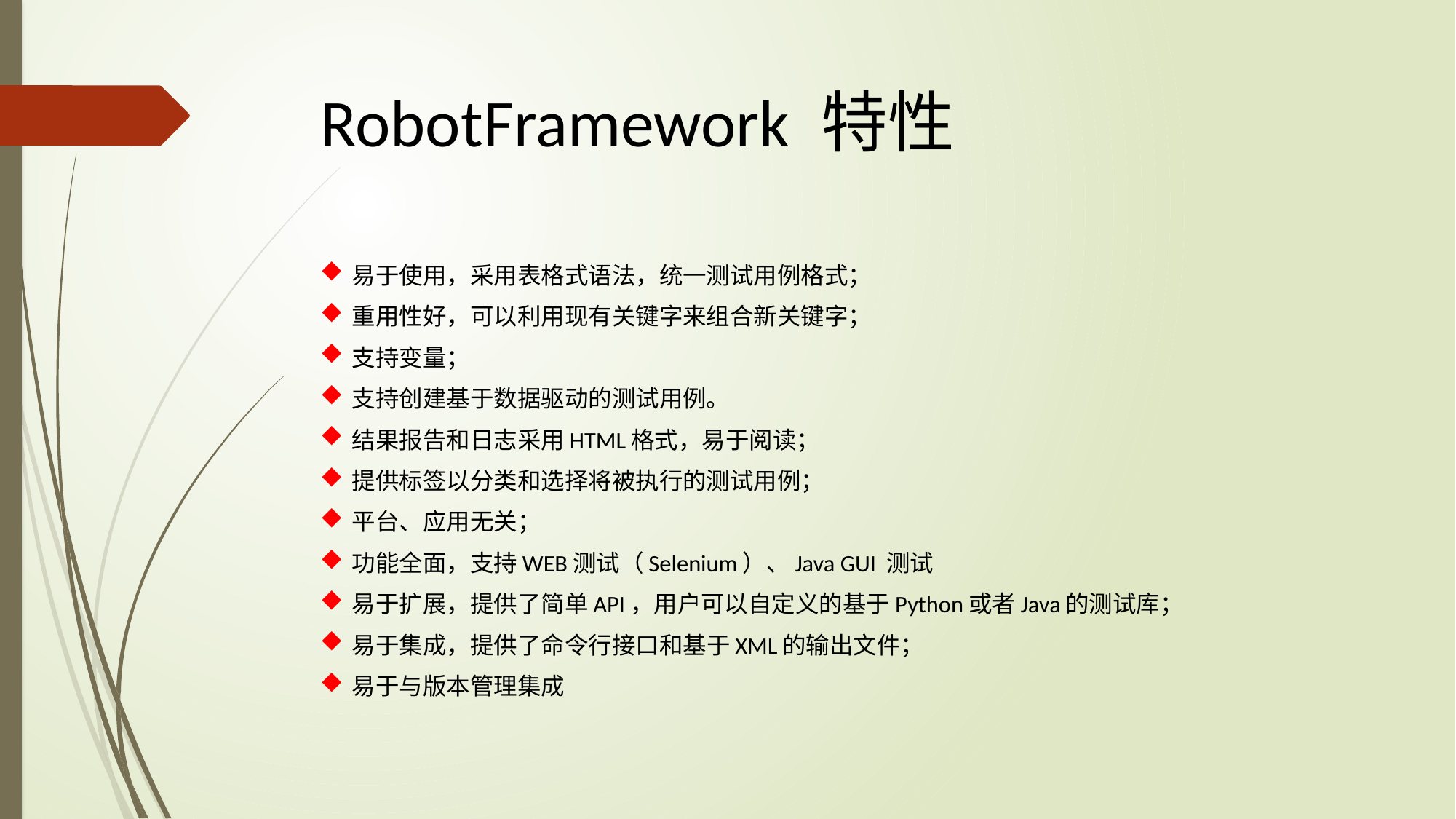

# RobotFramework 特性
易于使用，采用表格式语法，统一测试用例格式；
重用性好，可以利用现有关键字来组合新关键字；
支持变量；
支持创建基于数据驱动的测试用例。
结果报告和日志采用HTML格式，易于阅读；
提供标签以分类和选择将被执行的测试用例；
平台、应用无关；
功能全面，支持WEB测试（Selenium）、Java GUI 测试
易于扩展，提供了简单API，用户可以自定义的基于Python或者Java的测试库；
易于集成，提供了命令行接口和基于XML的输出文件；
易于与版本管理集成